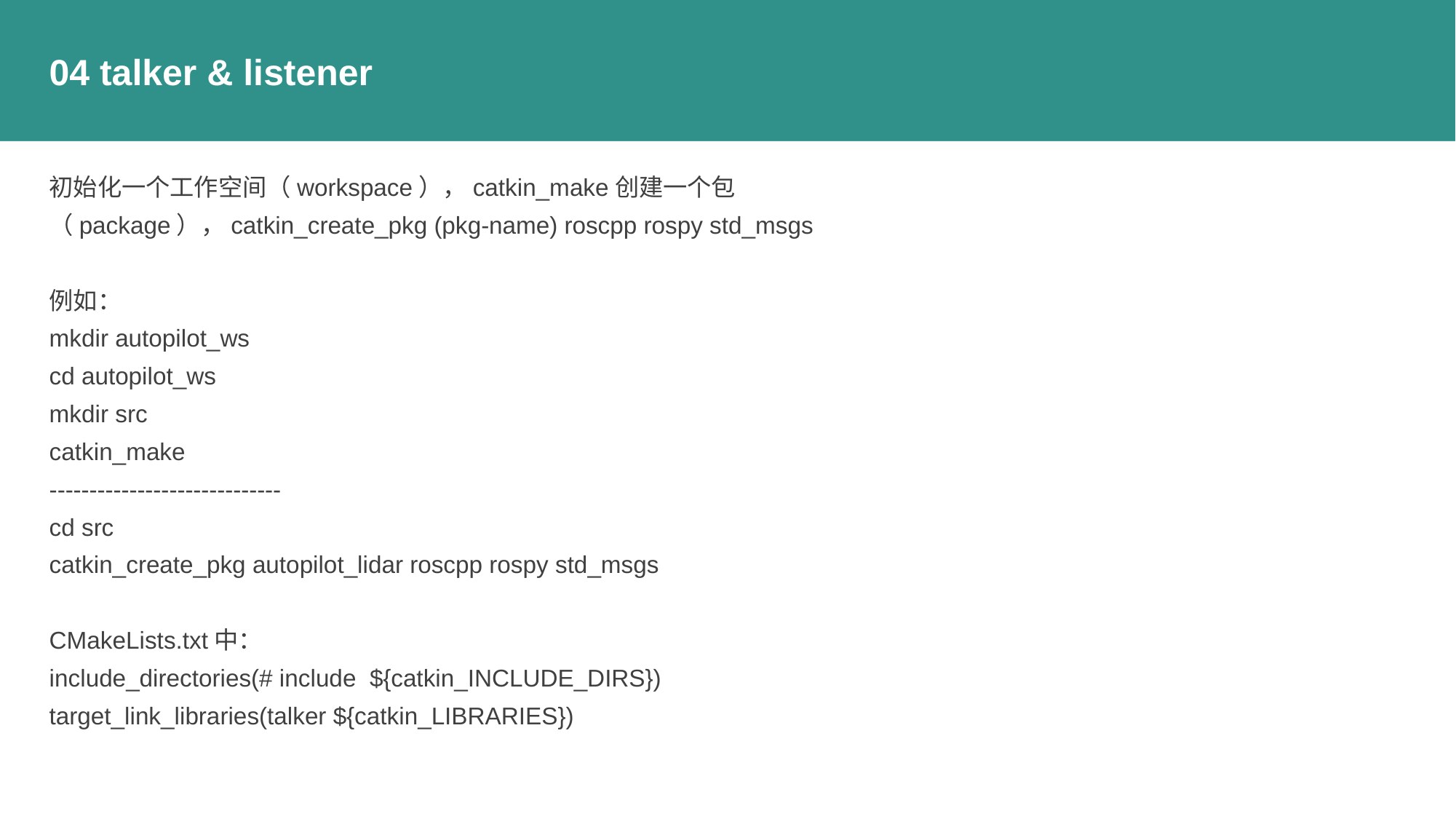

04 talker & listener
初始化一个工作空间（workspace），catkin_make创建一个包（package），catkin_create_pkg (pkg-name) roscpp rospy std_msgs

例如：
mkdir autopilot_ws
cd autopilot_ws
mkdir src
catkin_make
-----------------------------
cd src
catkin_create_pkg autopilot_lidar roscpp rospy std_msgs

CMakeLists.txt中：
include_directories(# include  ${catkin_INCLUDE_DIRS})
target_link_libraries(talker ${catkin_LIBRARIES})